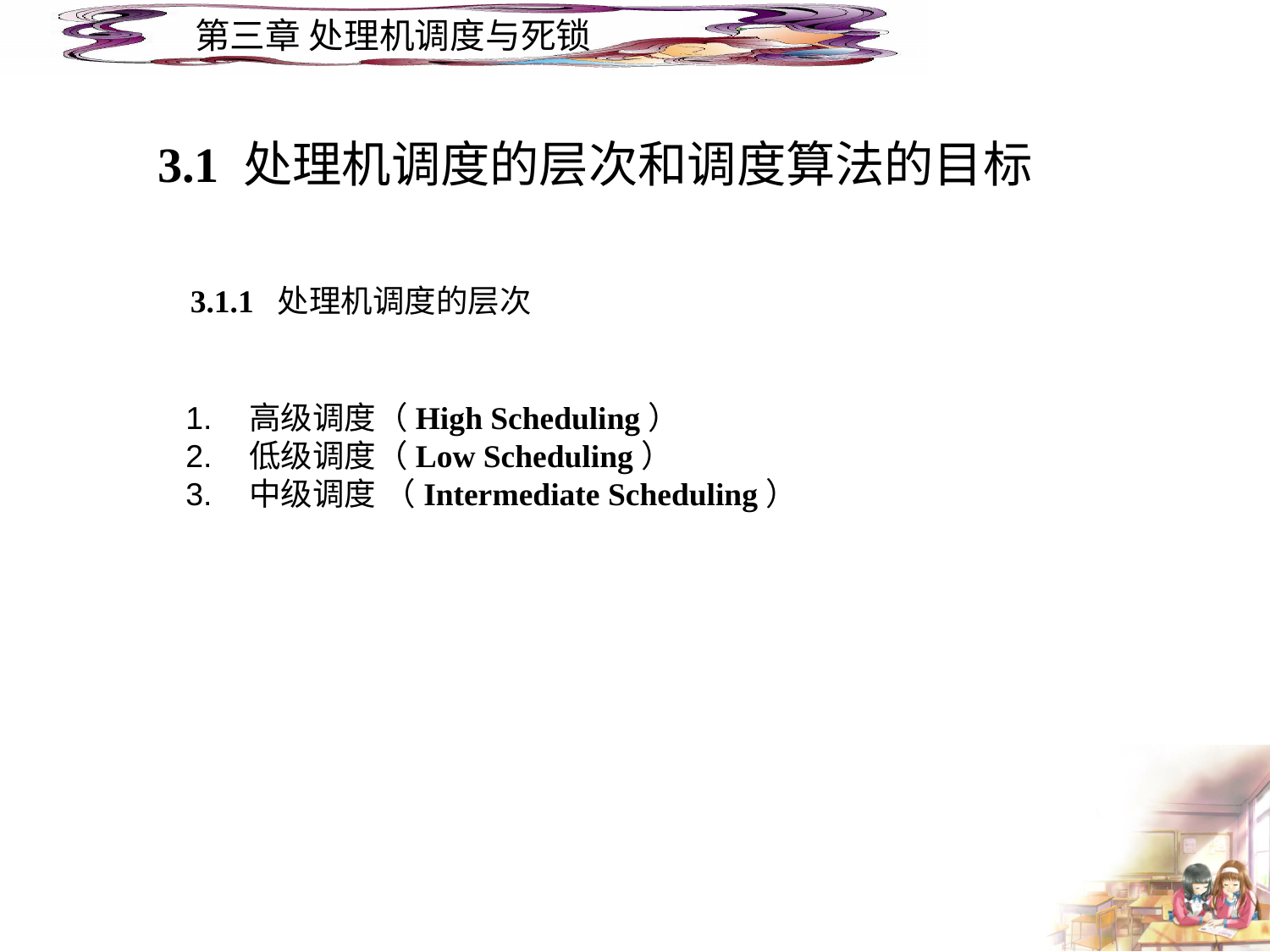

3.1 处理机调度的层次和调度算法的目标
3.1.1  处理机调度的层次
高级调度（High Scheduling）
低级调度（Low Scheduling）
中级调度 （Intermediate Scheduling）